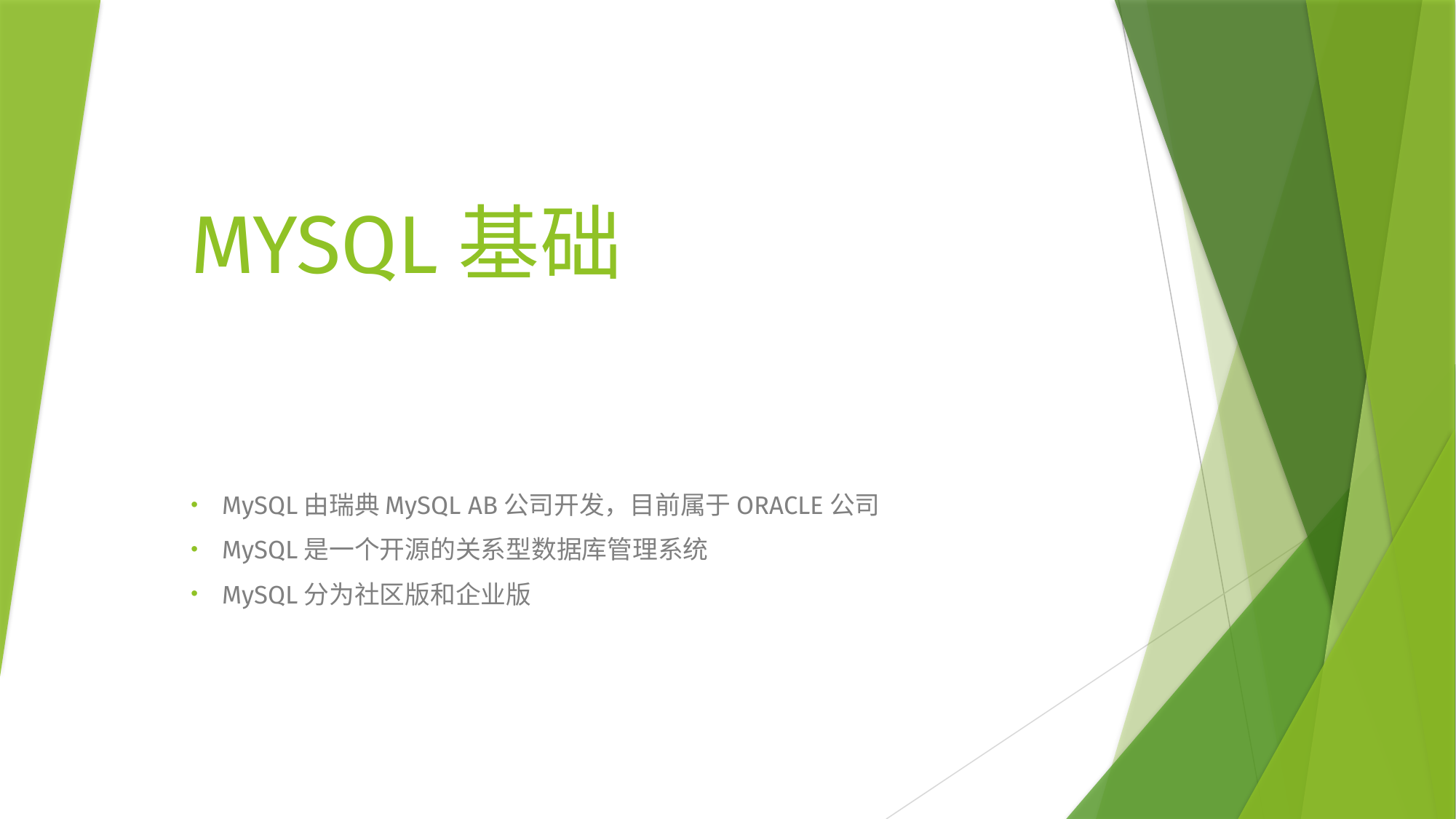

# MYSQL基础
MySQL由瑞典MySQL AB公司开发，目前属于ORACLE公司
MySQL是一个开源的关系型数据库管理系统
MySQL分为社区版和企业版